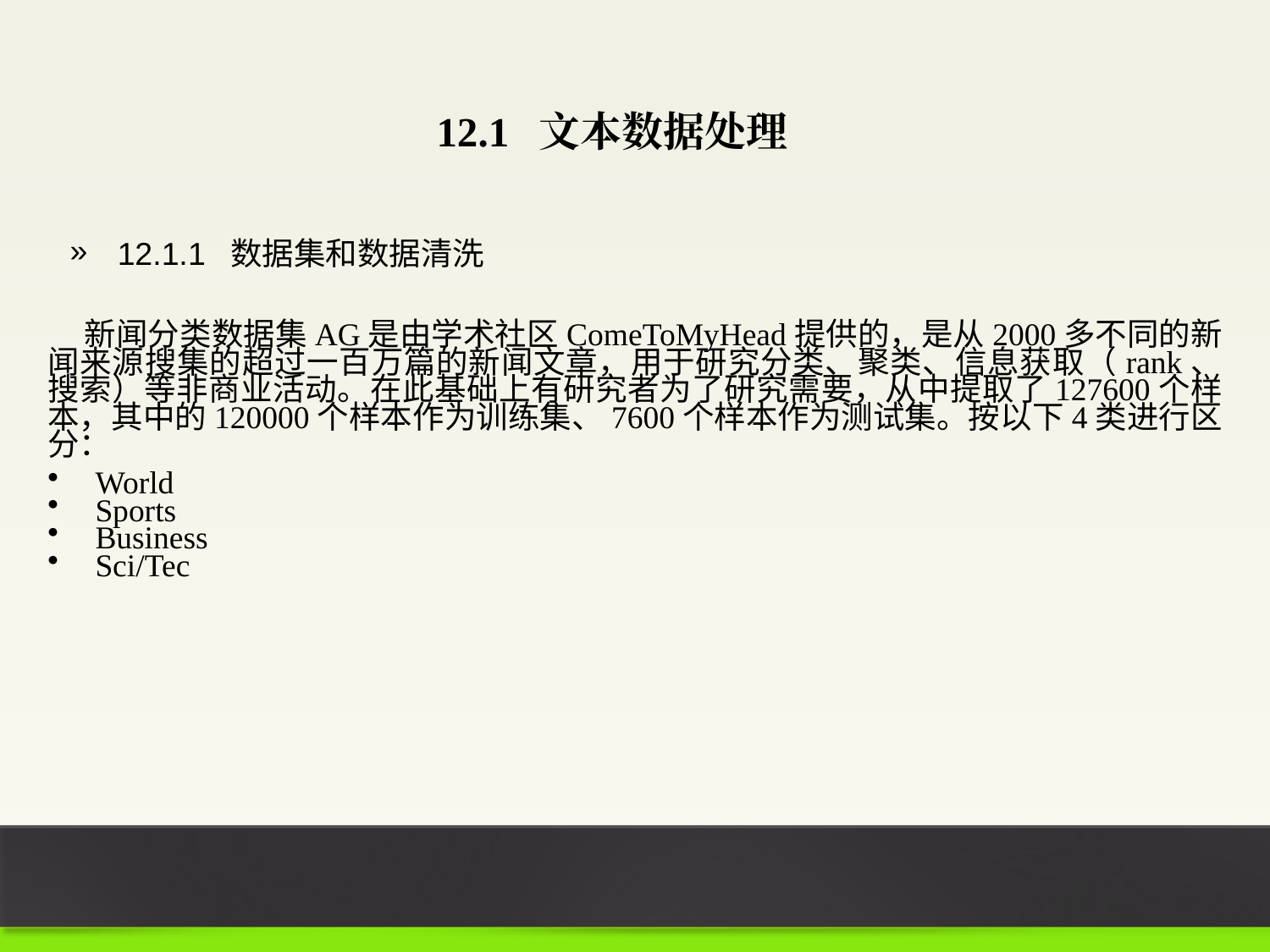

12.1  文本数据处理
12.1.1  数据集和数据清洗
新闻分类数据集AG是由学术社区ComeToMyHead提供的，是从2000多不同的新闻来源搜集的超过一百万篇的新闻文章，用于研究分类、聚类、信息获取（rank、搜索）等非商业活动。在此基础上有研究者为了研究需要，从中提取了127600个样本，其中的120000个样本作为训练集、7600个样本作为测试集。按以下4类进行区分：
World
Sports
Business
Sci/Tec